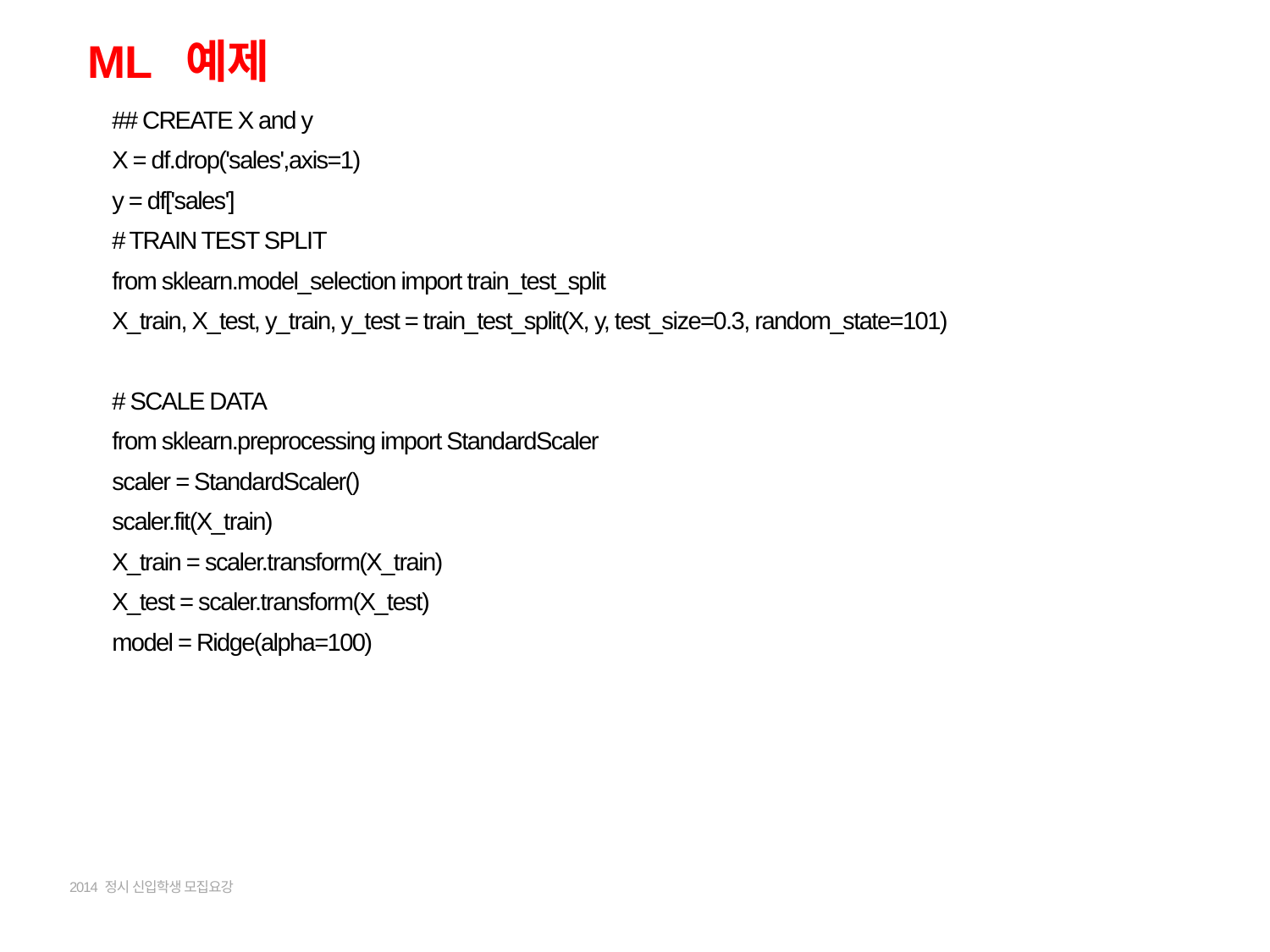

ML  예제
## CREATE X and y
X = df.drop('sales',axis=1)
y = df['sales']
# TRAIN TEST SPLIT
from sklearn.model_selection import train_test_split
X_train, X_test, y_train, y_test = train_test_split(X, y, test_size=0.3, random_state=101)

# SCALE DATA
from sklearn.preprocessing import StandardScaler
scaler = StandardScaler()
scaler.fit(X_train)
X_train = scaler.transform(X_train)
X_test = scaler.transform(X_test)
model = Ridge(alpha=100)
2014 정시 신입학생 모집요강